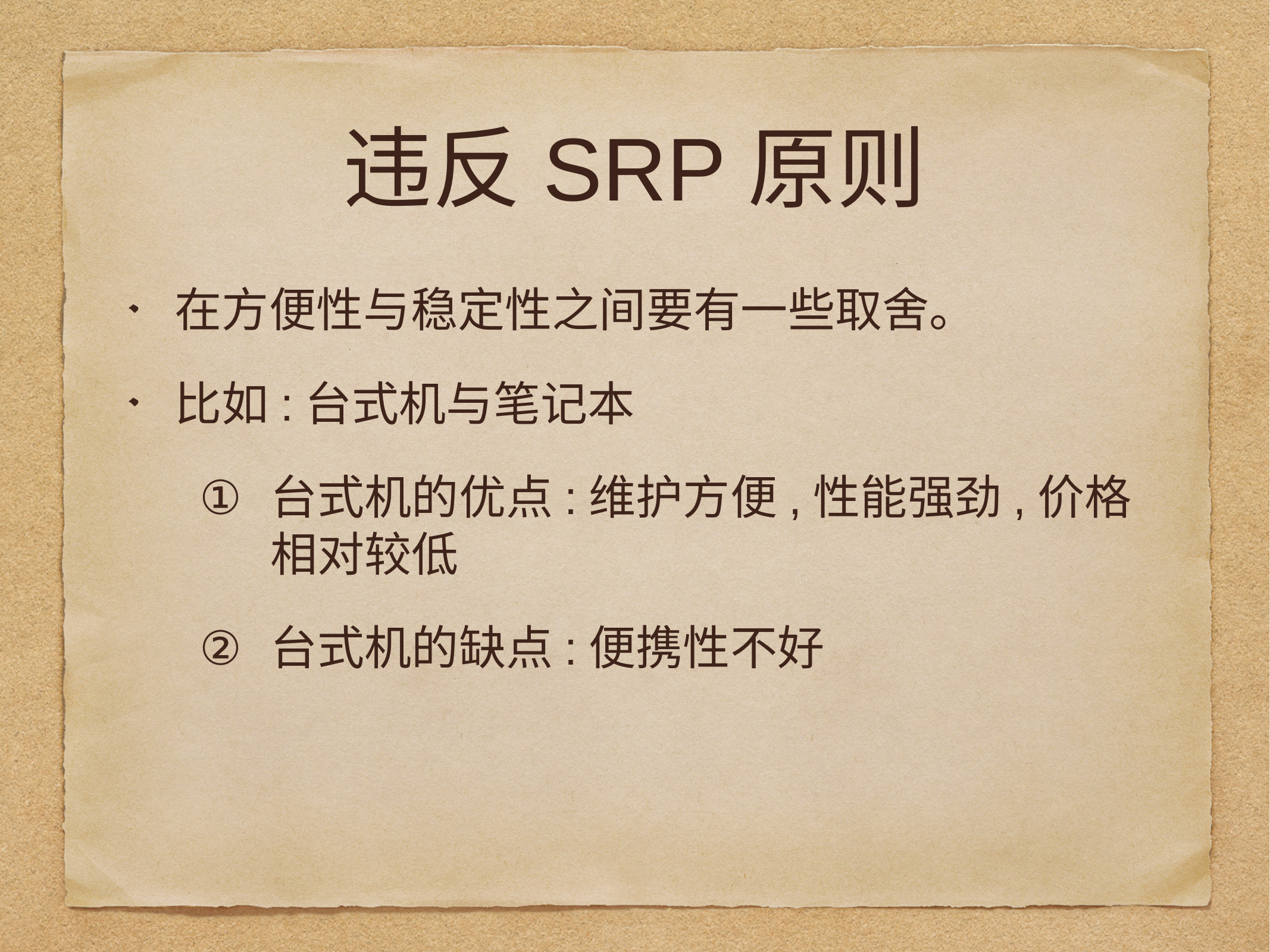

# 违反SRP原则
在方便性与稳定性之间要有一些取舍。
比如:台式机与笔记本
台式机的优点:维护方便,性能强劲,价格相对较低
台式机的缺点:便携性不好